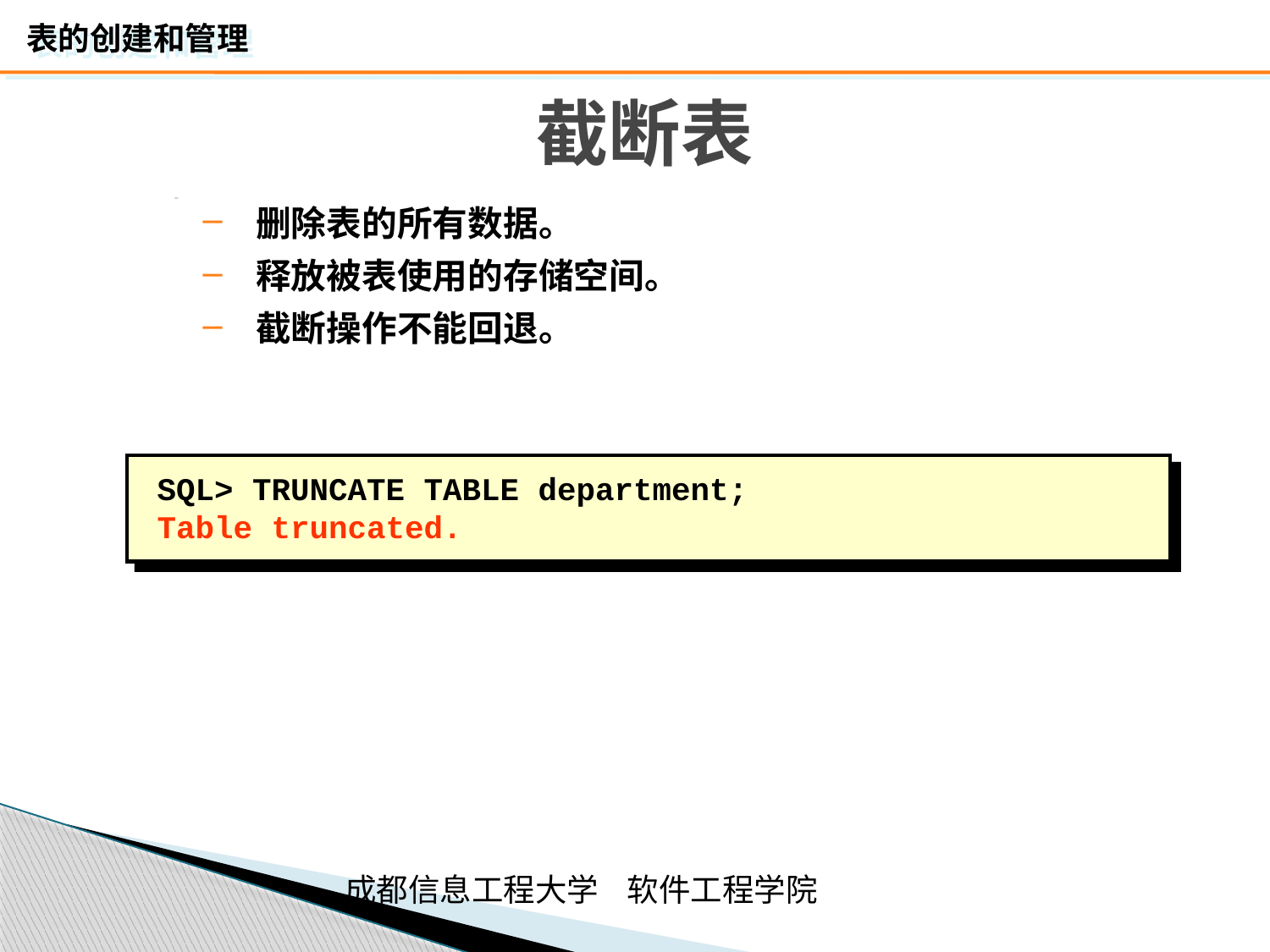

# 截断表
删除表的所有数据。
释放被表使用的存储空间。
截断操作不能回退。
SQL> TRUNCATE TABLE department;
Table truncated.